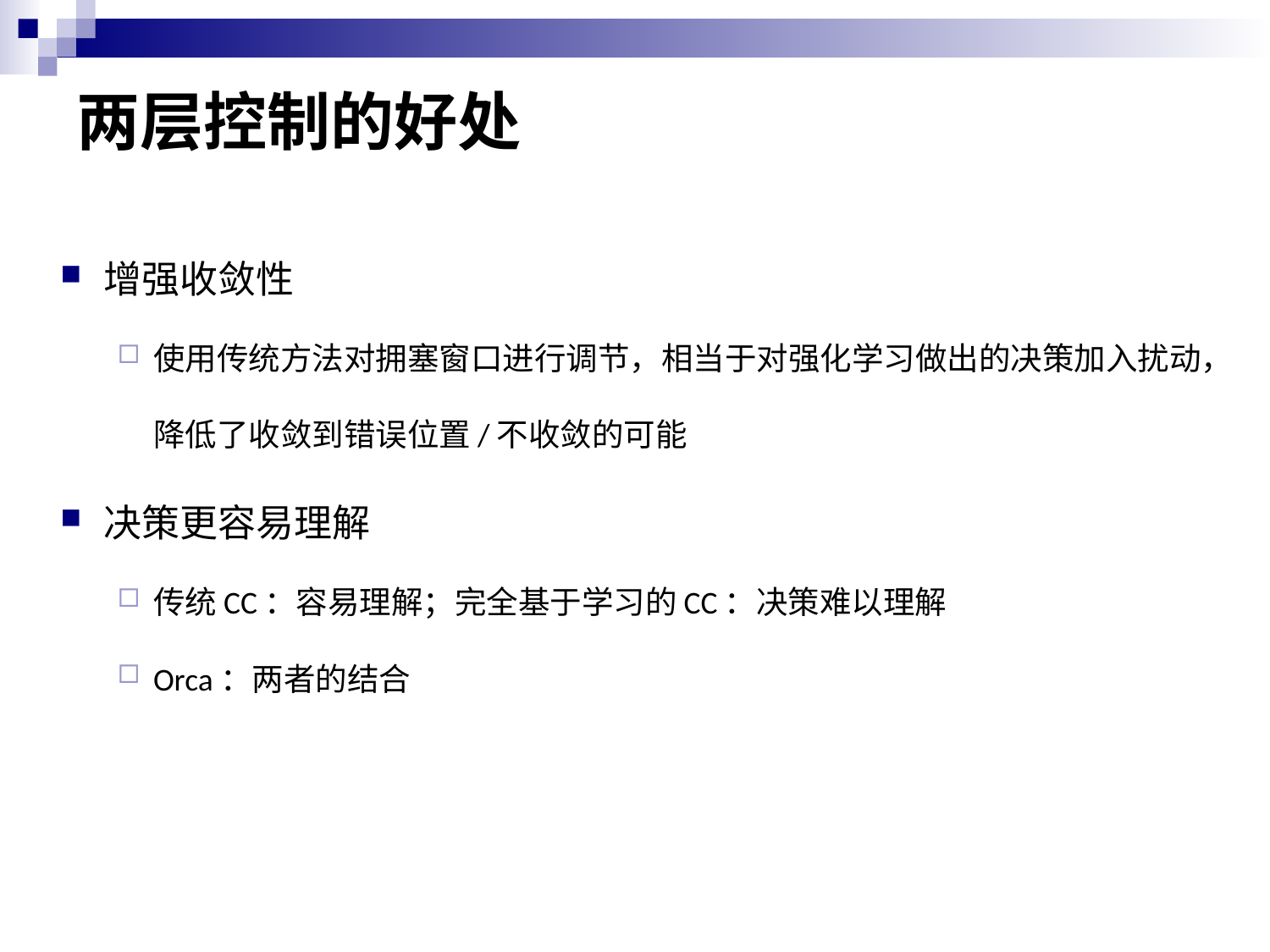

# 两层控制的好处
增强收敛性
使用传统方法对拥塞窗口进行调节，相当于对强化学习做出的决策加入扰动，降低了收敛到错误位置/不收敛的可能
决策更容易理解
传统CC：容易理解；完全基于学习的CC：决策难以理解
Orca：两者的结合
46